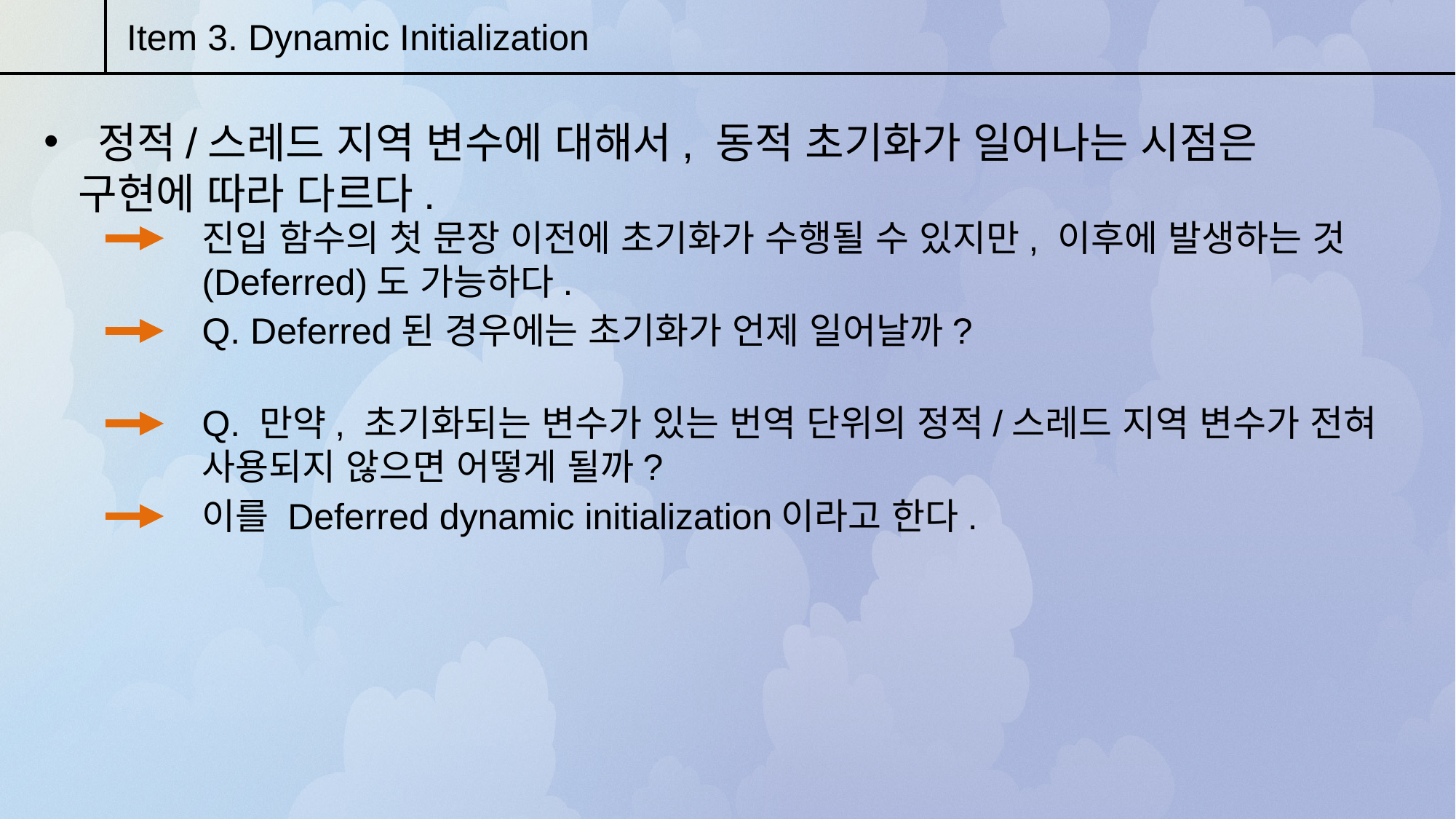

Item 3. Dynamic Initialization
 정적/스레드 지역 변수에 대해서, 동적 초기화가 일어나는 시점은 구현에 따라 다르다.
진입 함수의 첫 문장 이전에 초기화가 수행될 수 있지만, 이후에 발생하는 것(Deferred)도 가능하다.
Q. Deferred된 경우에는 초기화가 언제 일어날까?
Q. 만약, 초기화되는 변수가 있는 번역 단위의 정적/스레드 지역 변수가 전혀 사용되지 않으면 어떻게 될까?
이를 Deferred dynamic initialization이라고 한다.